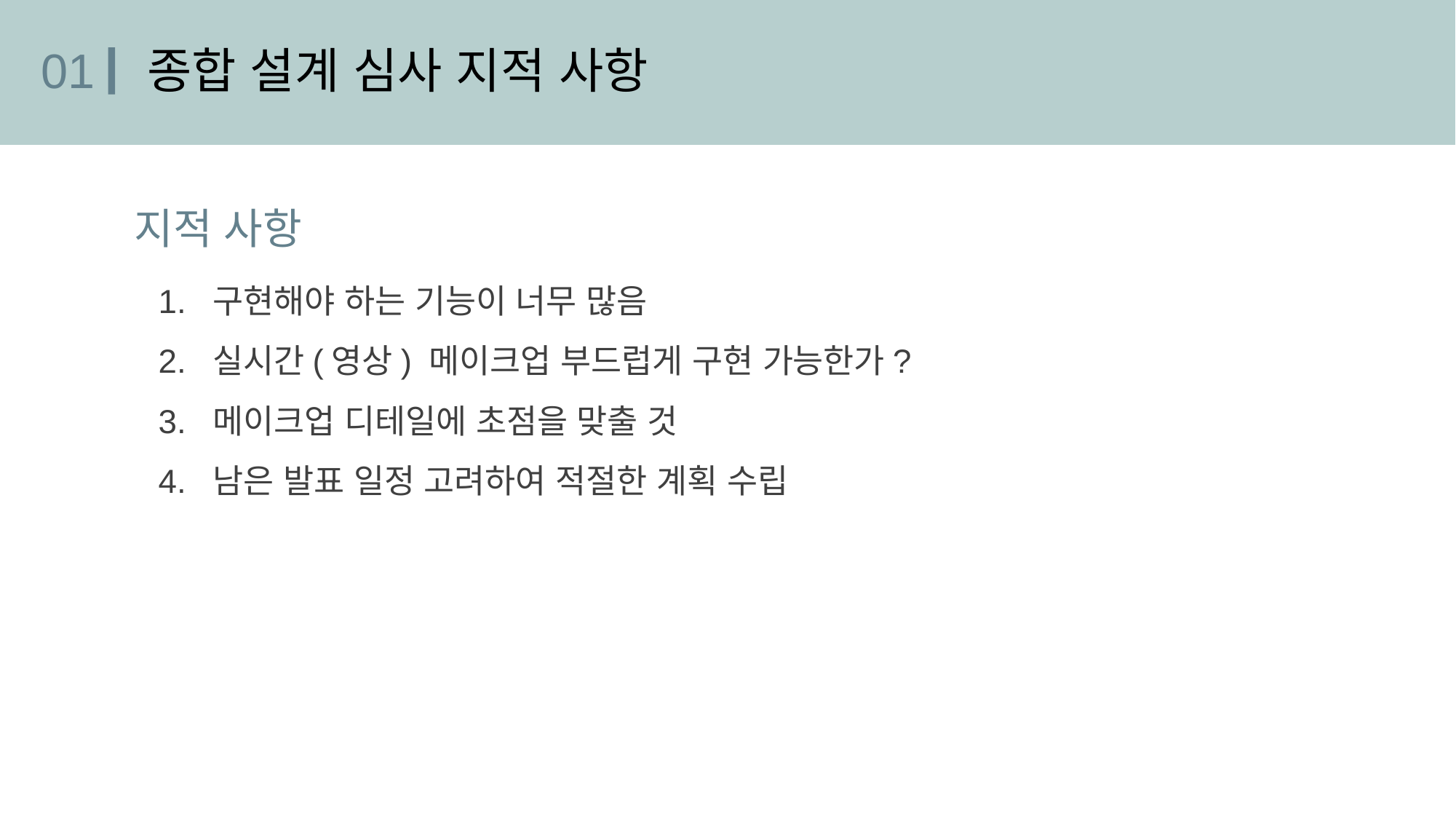

01
 종합 설계 심사 지적 사항

지적 사항
구현해야 하는 기능이 너무 많음
실시간(영상) 메이크업 부드럽게 구현 가능한가?
메이크업 디테일에 초점을 맞출 것
남은 발표 일정 고려하여 적절한 계획 수립